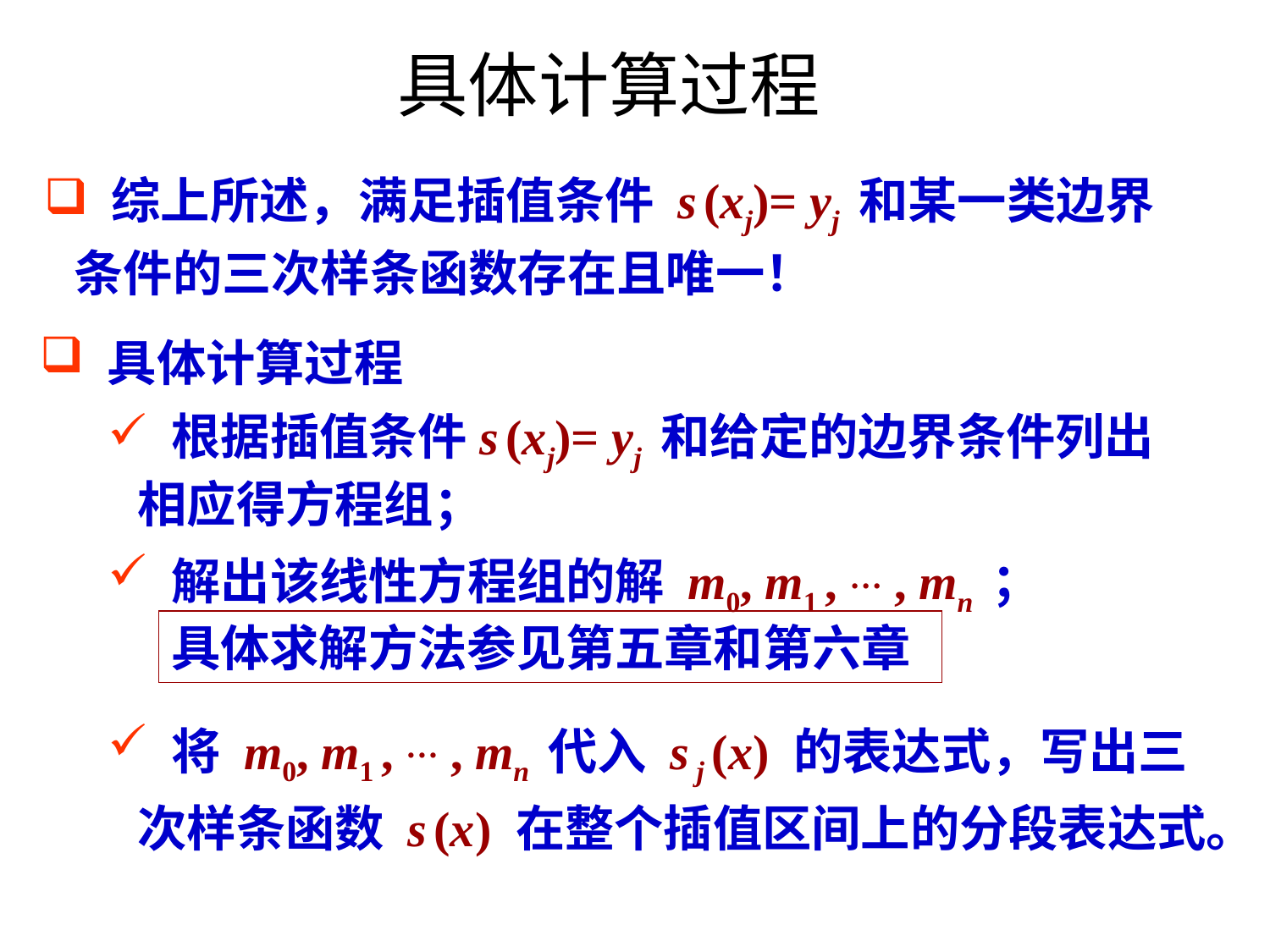

# 具体计算过程
 综上所述，满足插值条件 s (xj)= yj 和某一类边界条件的三次样条函数存在且唯一！
 具体计算过程
 根据插值条件s (xj)= yj 和给定的边界条件列出相应得方程组；
 解出该线性方程组的解 m0, m1 , … , mn ；
具体求解方法参见第五章和第六章
 将 m0, m1 , … , mn 代入 s j (x) 的表达式，写出三次样条函数 s (x) 在整个插值区间上的分段表达式。